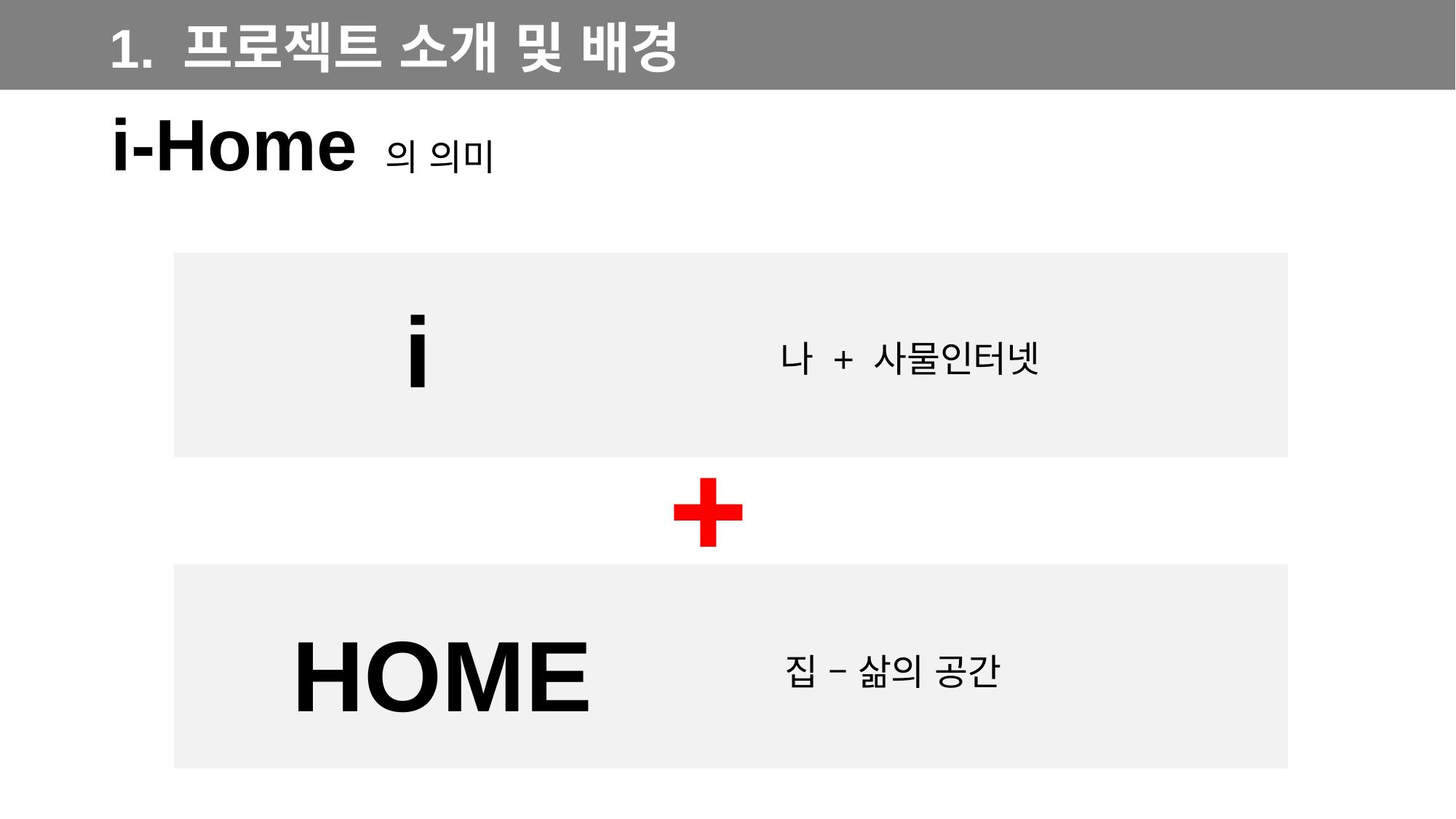

1. 프로젝트 소개 및 배경
i-Home 의 의미
# i HOME

나 + 사물인터넷

집 – 삶의 공간